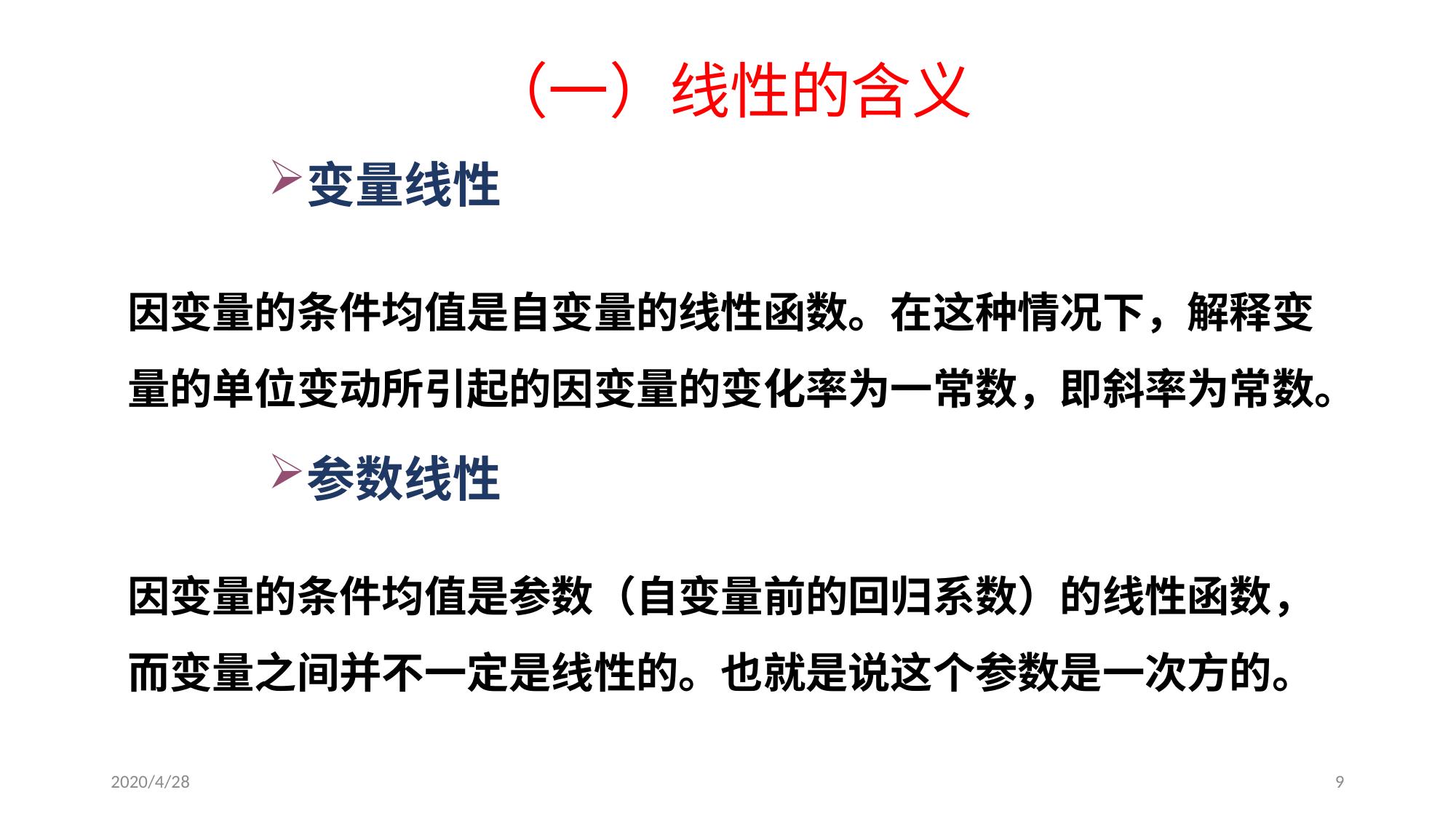

（一）线性的含义
变量线性
因变量的条件均值是自变量的线性函数。在这种情况下，解释变量的单位变动所引起的因变量的变化率为一常数，即斜率为常数。
参数线性
因变量的条件均值是参数（自变量前的回归系数）的线性函数，而变量之间并不一定是线性的。也就是说这个参数是一次方的。
2020/4/28
9